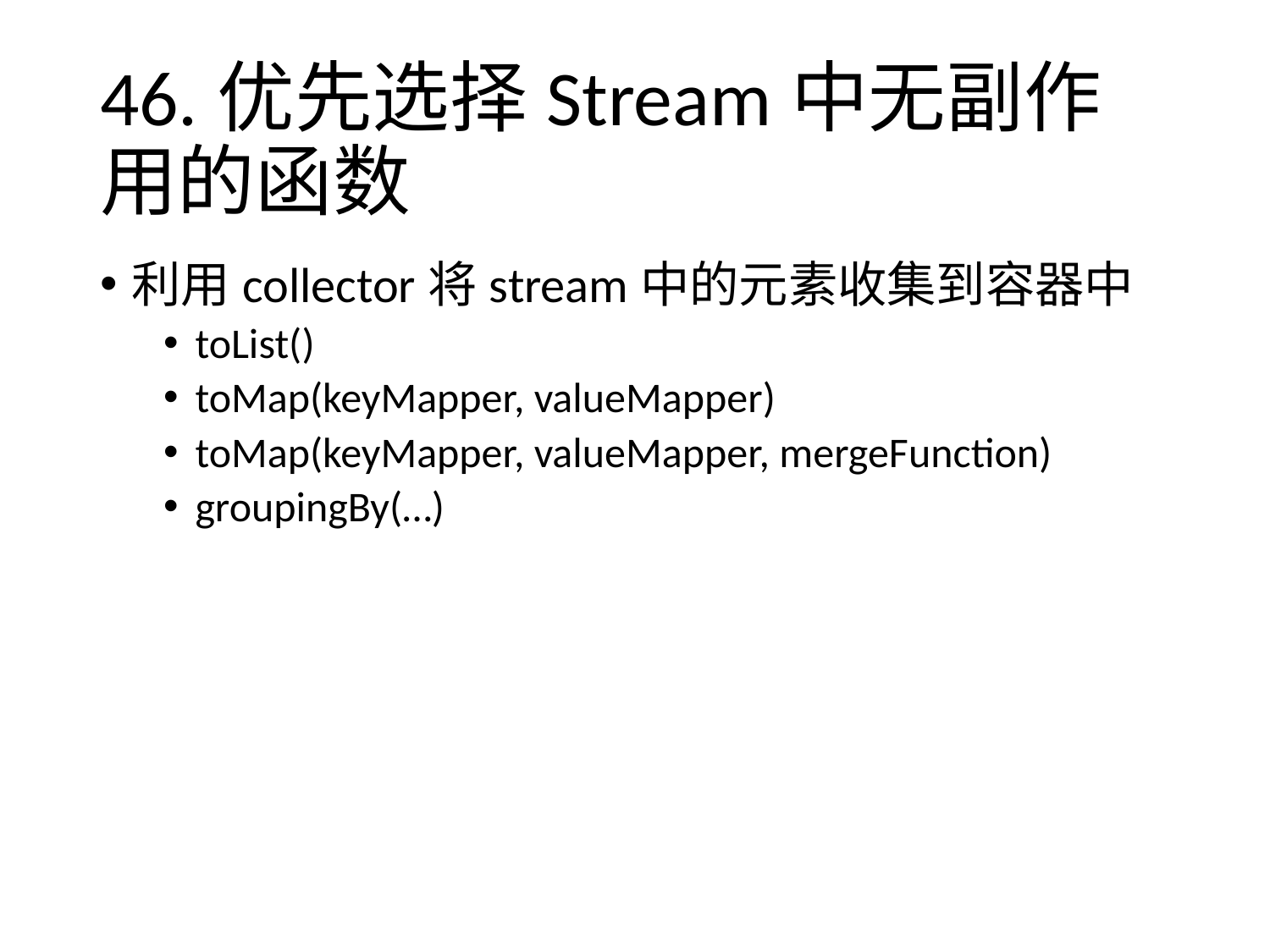

# 46.优先选择Stream中无副作用的函数
利用collector将stream中的元素收集到容器中
toList()
toMap(keyMapper, valueMapper)
toMap(keyMapper, valueMapper, mergeFunction)
groupingBy(…)